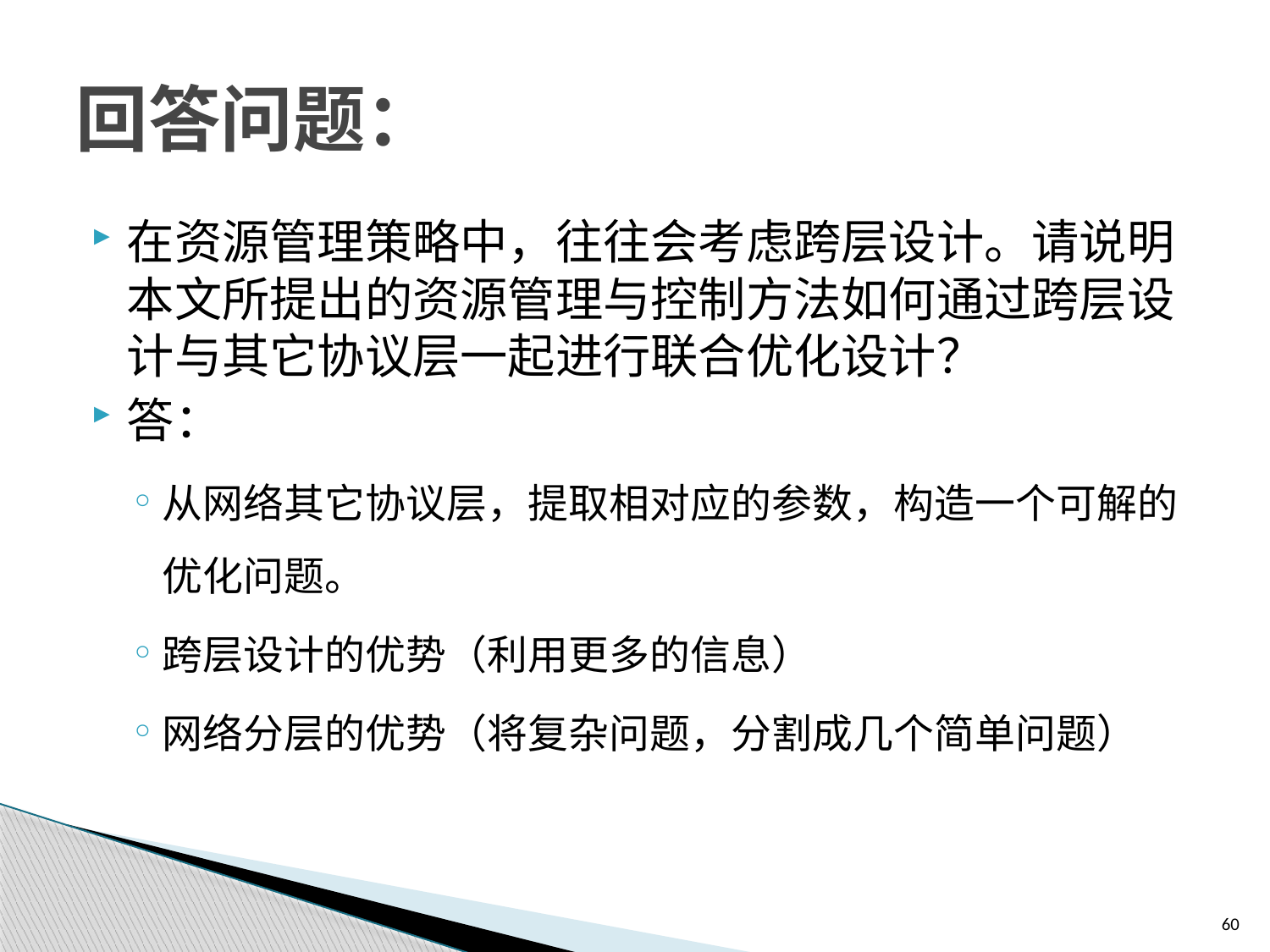

# 回答问题：
在资源管理策略中，往往会考虑跨层设计。请说明本文所提出的资源管理与控制方法如何通过跨层设计与其它协议层一起进行联合优化设计？
答：
从网络其它协议层，提取相对应的参数，构造一个可解的优化问题。
跨层设计的优势（利用更多的信息）
网络分层的优势（将复杂问题，分割成几个简单问题）
60